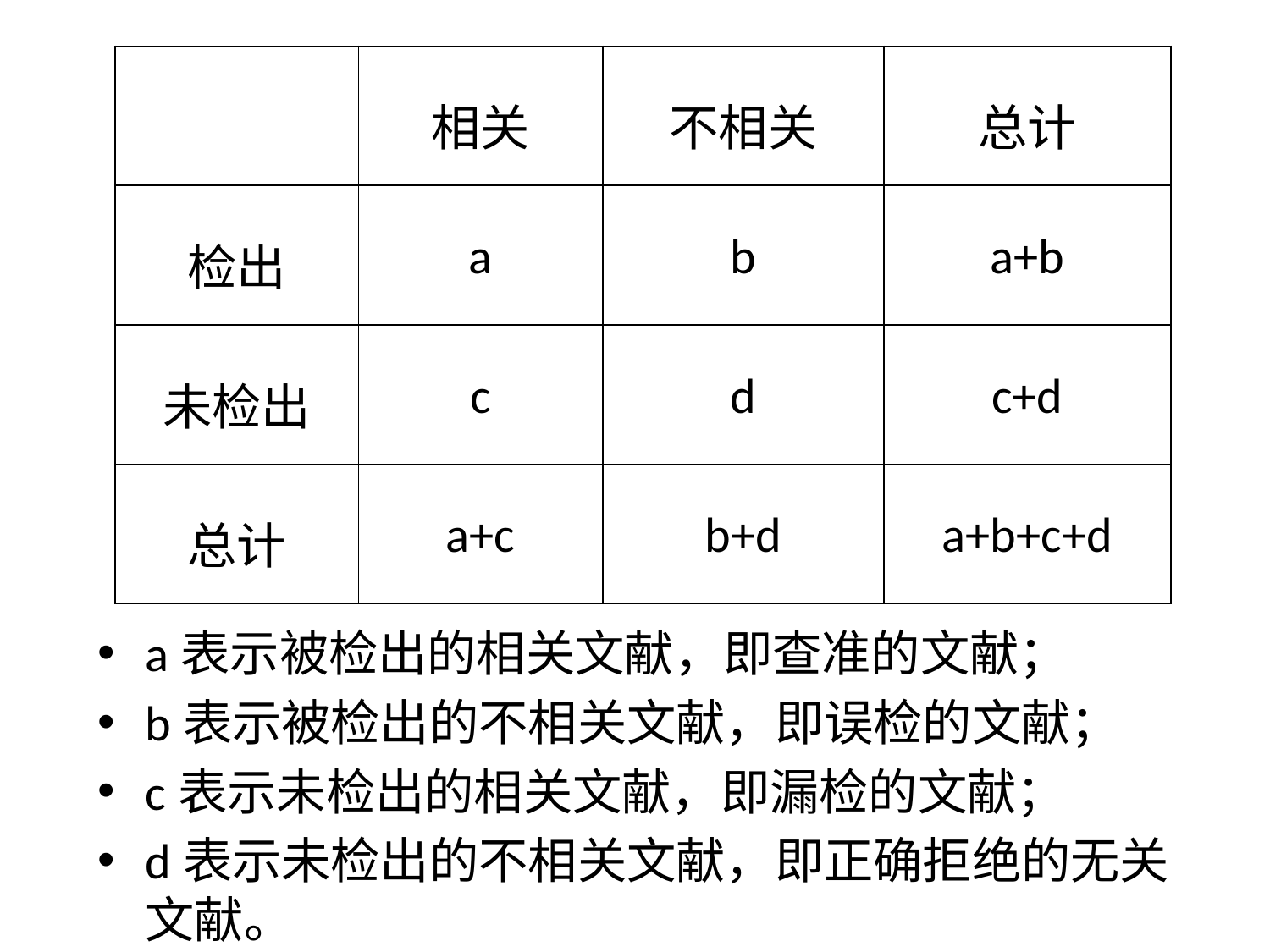

|  | 相关 | 不相关 | 总计 |
| --- | --- | --- | --- |
| 检出 | a | b | a+b |
| 未检出 | c | d | c+d |
| 总计 | a+c | b+d | a+b+c+d |
a表示被检出的相关文献，即查准的文献；
b表示被检出的不相关文献，即误检的文献；
c表示未检出的相关文献，即漏检的文献；
d表示未检出的不相关文献，即正确拒绝的无关文献。